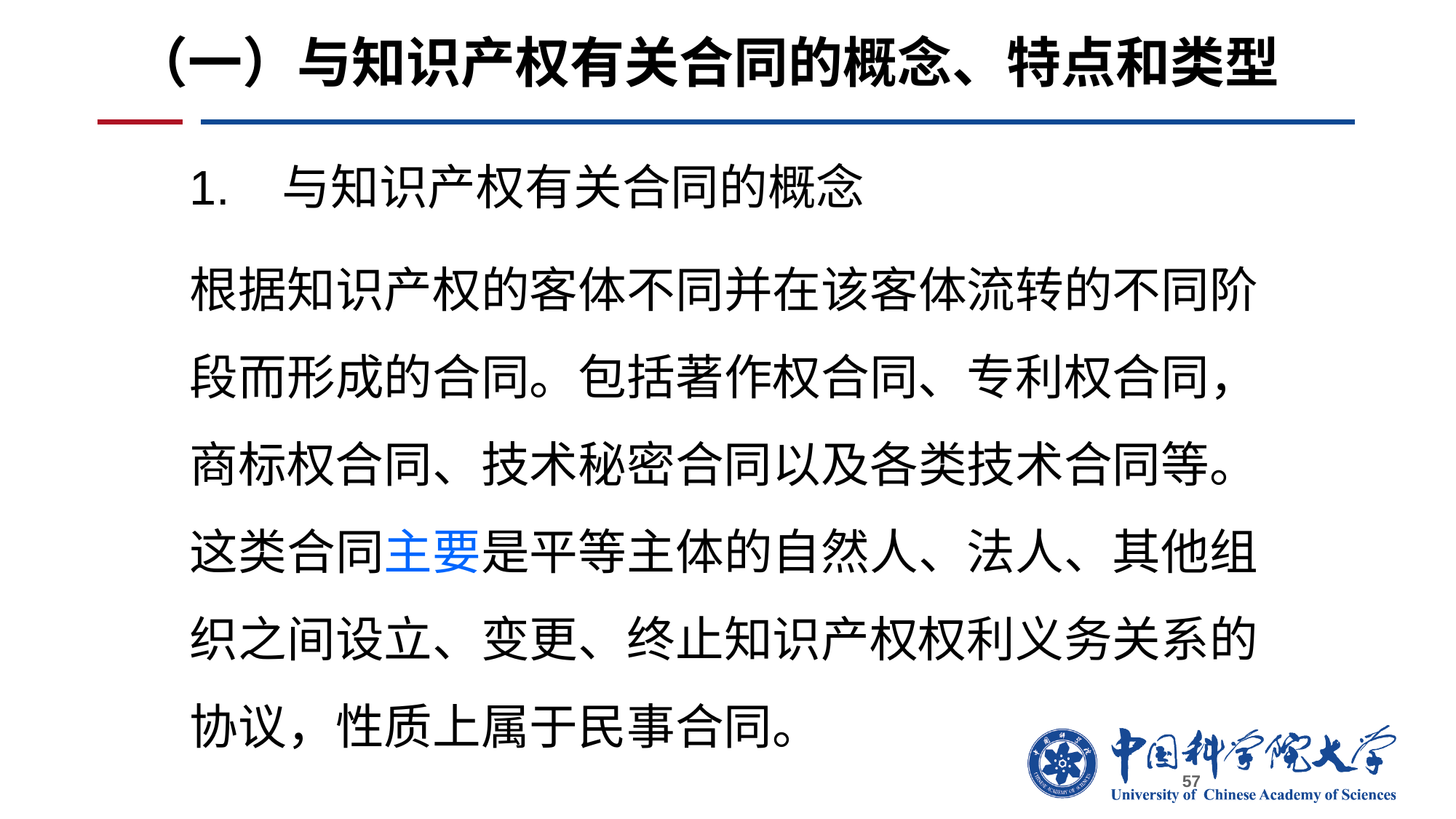

# （一）与知识产权有关合同的概念、特点和类型
1.   与知识产权有关合同的概念
根据知识产权的客体不同并在该客体流转的不同阶段而形成的合同。包括著作权合同、专利权合同，商标权合同、技术秘密合同以及各类技术合同等。这类合同主要是平等主体的自然人、法人、其他组织之间设立、变更、终止知识产权权利义务关系的协议，性质上属于民事合同。

57